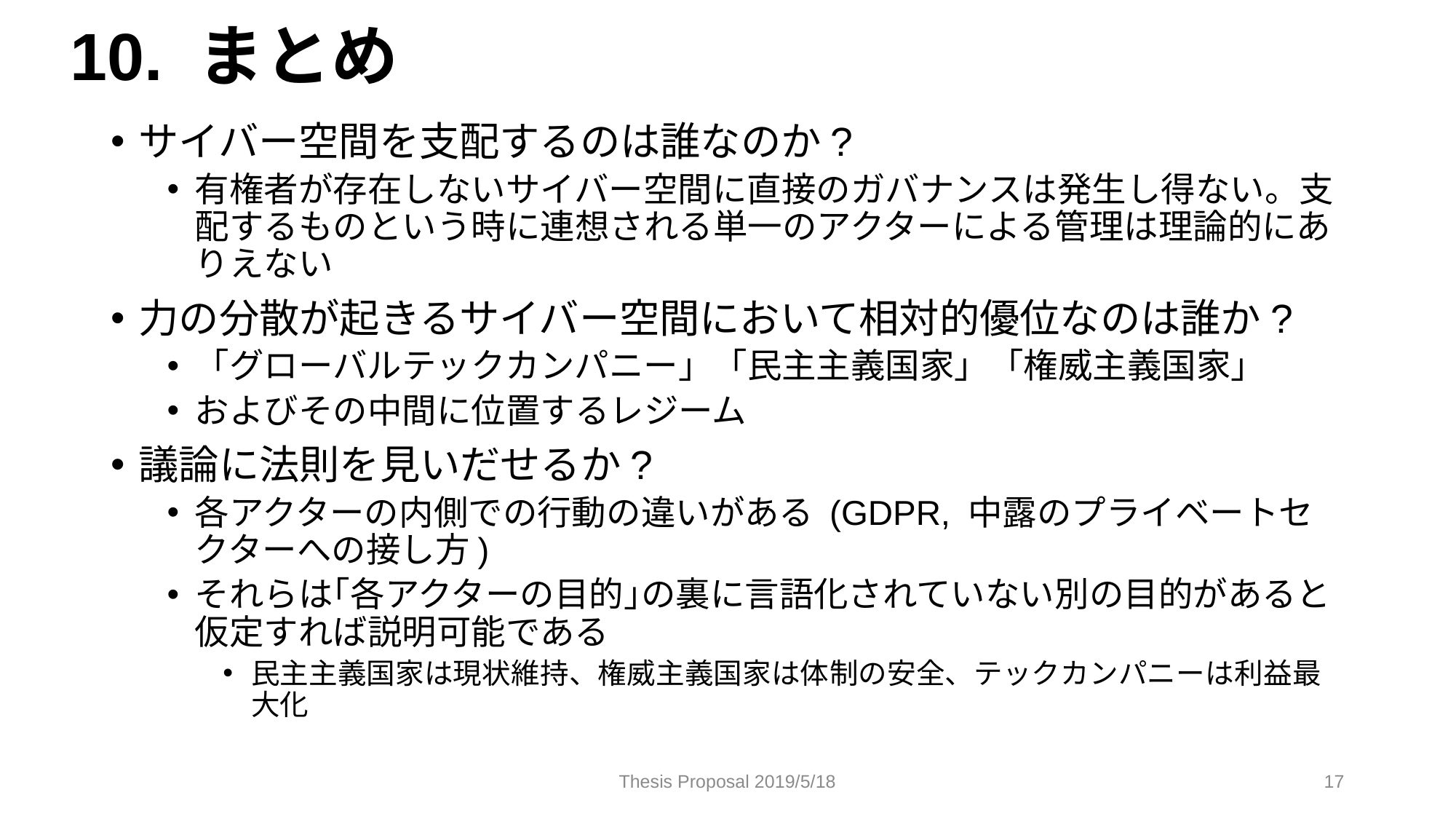

# 10. まとめ
サイバー空間を支配するのは誰なのか?
有権者が存在しないサイバー空間に直接のガバナンスは発生し得ない。支配するものという時に連想される単一のアクターによる管理は理論的にありえない
力の分散が起きるサイバー空間において相対的優位なのは誰か?
「グローバルテックカンパニー」「民主主義国家」「権威主義国家」
およびその中間に位置するレジーム
議論に法則を見いだせるか?
各アクターの内側での行動の違いがある (GDPR, 中露のプライベートセクターへの接し方)
それらは｢各アクターの目的｣の裏に言語化されていない別の目的があると仮定すれば説明可能である
民主主義国家は現状維持、権威主義国家は体制の安全、テックカンパニーは利益最大化

Thesis Proposal 2019/5/18
17